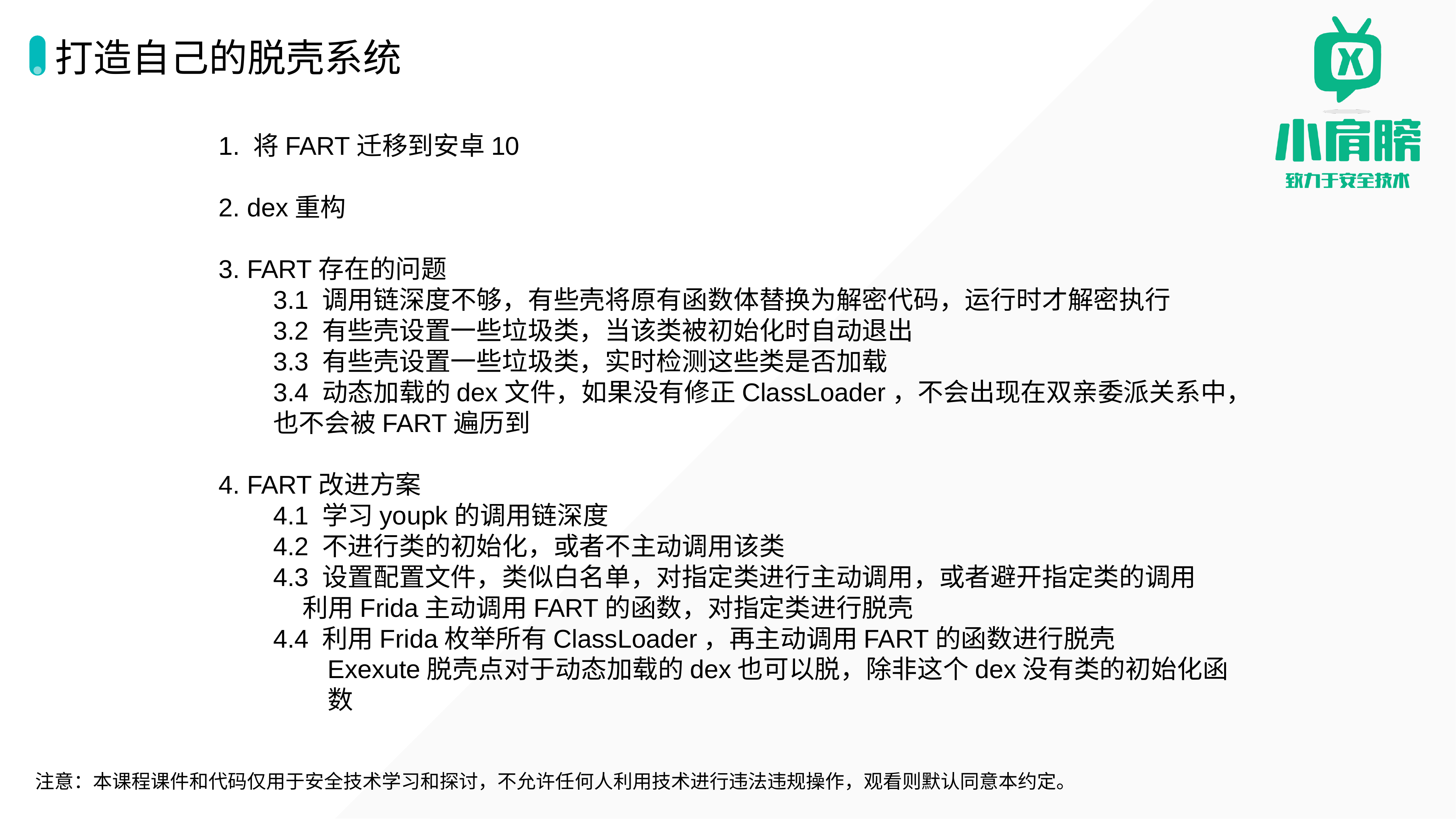

# 打造自己的脱壳系统
1. 将FART迁移到安卓10

2. dex重构

3. FART存在的问题
3.1 调用链深度不够，有些壳将原有函数体替换为解密代码，运行时才解密执行
3.2 有些壳设置一些垃圾类，当该类被初始化时自动退出
3.3 有些壳设置一些垃圾类，实时检测这些类是否加载
3.4 动态加载的dex文件，如果没有修正ClassLoader，不会出现在双亲委派关系中，也不会被FART遍历到

4. FART改进方案
4.1 学习youpk的调用链深度
4.2 不进行类的初始化，或者不主动调用该类
4.3 设置配置文件，类似白名单，对指定类进行主动调用，或者避开指定类的调用
    利用Frida主动调用FART的函数，对指定类进行脱壳
4.4 利用Frida枚举所有ClassLoader，再主动调用FART的函数进行脱壳
Exexute脱壳点对于动态加载的dex也可以脱，除非这个dex没有类的初始化函数